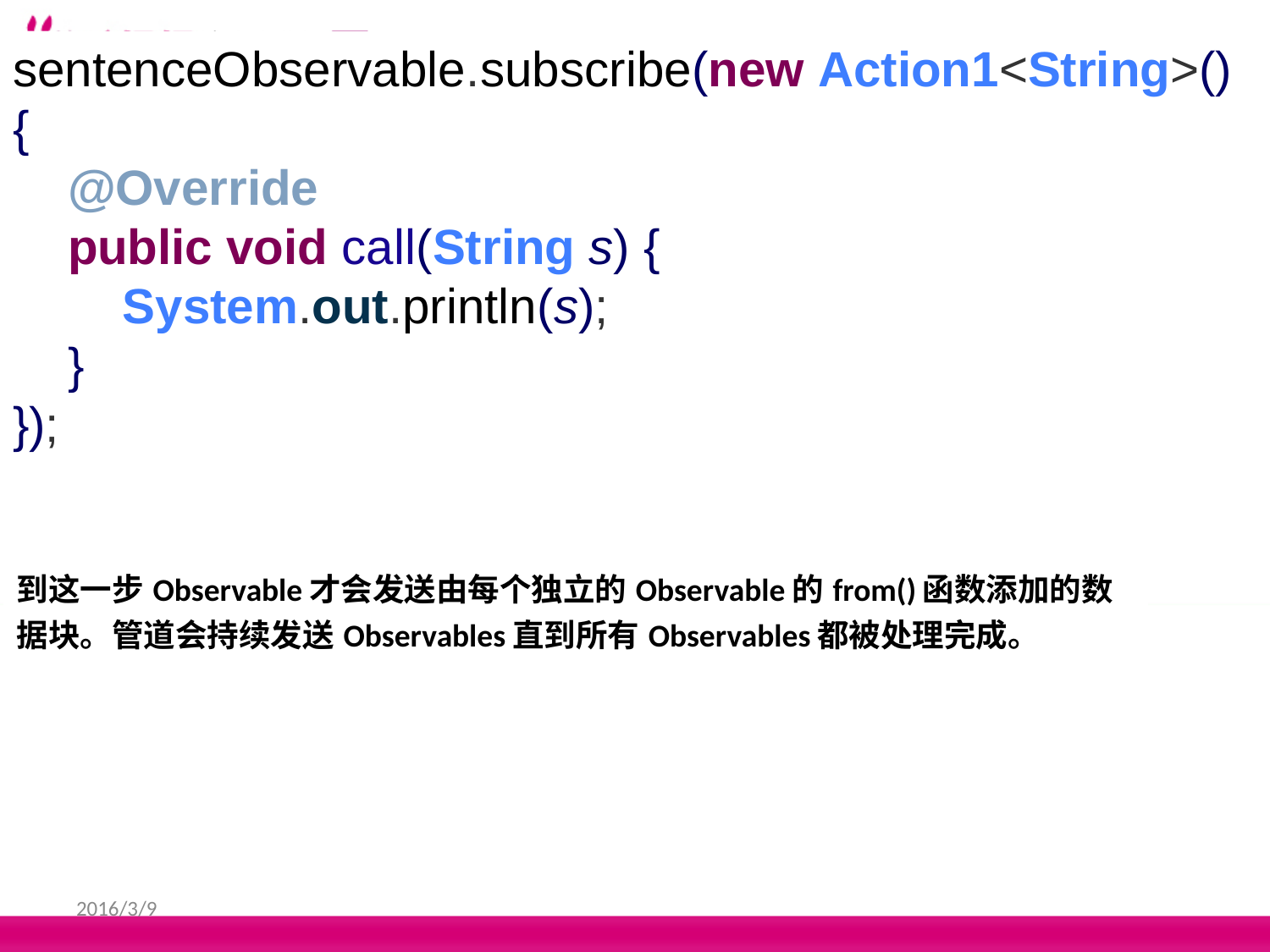

sentenceObservable.subscribe(new Action1<String>() {
    @Override
    public void call(String s) {
        System.out.println(s);
    }
});
| 到这一步Observable才会发送由每个独立的Observable的from()函数添加的数据块。管道会持续发送Observables直到所有Observables都被处理完成。 |
| --- |
2016/3/9